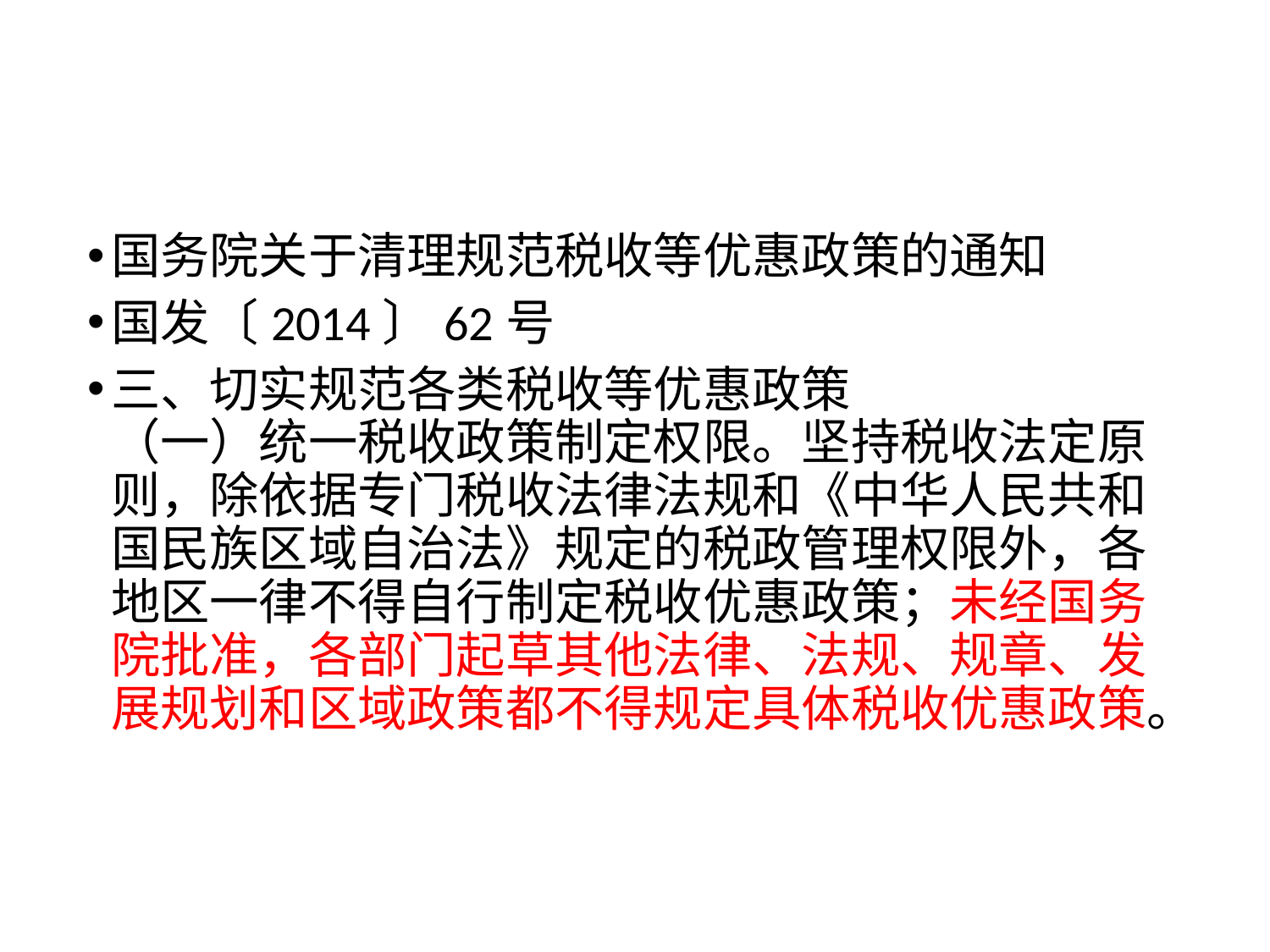

#
国务院关于清理规范税收等优惠政策的通知
国发〔2014〕62号
三、切实规范各类税收等优惠政策
（一）统一税收政策制定权限。坚持税收法定原则，除依据专门税收法律法规和《中华人民共和国民族区域自治法》规定的税政管理权限外，各地区一律不得自行制定税收优惠政策；未经国务院批准，各部门起草其他法律、法规、规章、发展规划和区域政策都不得规定具体税收优惠政策。